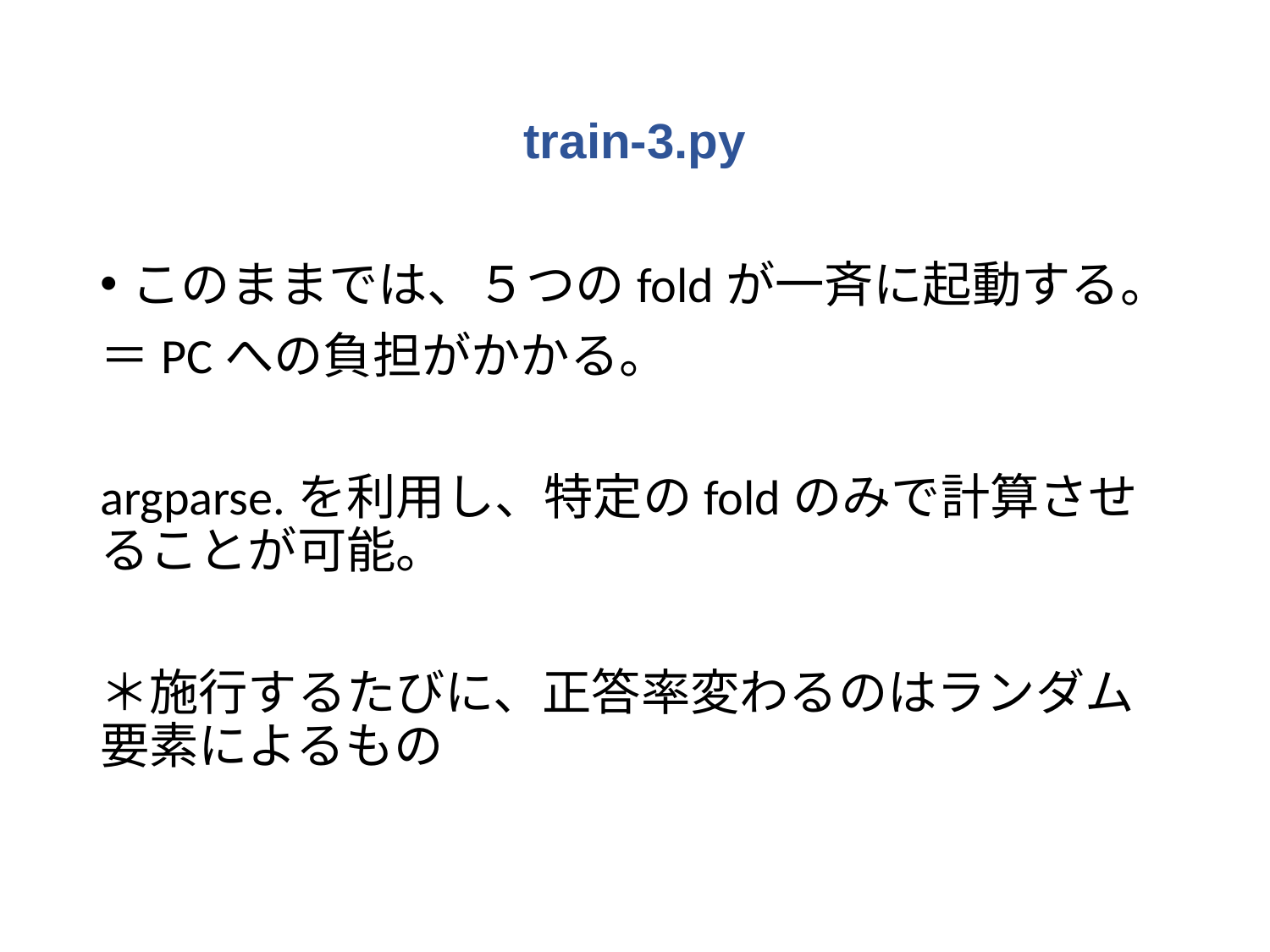

train-3.py
このままでは、５つのfoldが一斉に起動する。
＝PCへの負担がかかる。

argparse.を利用し、特定のfoldのみで計算させることが可能。

＊施行するたびに、正答率変わるのはランダム要素によるもの